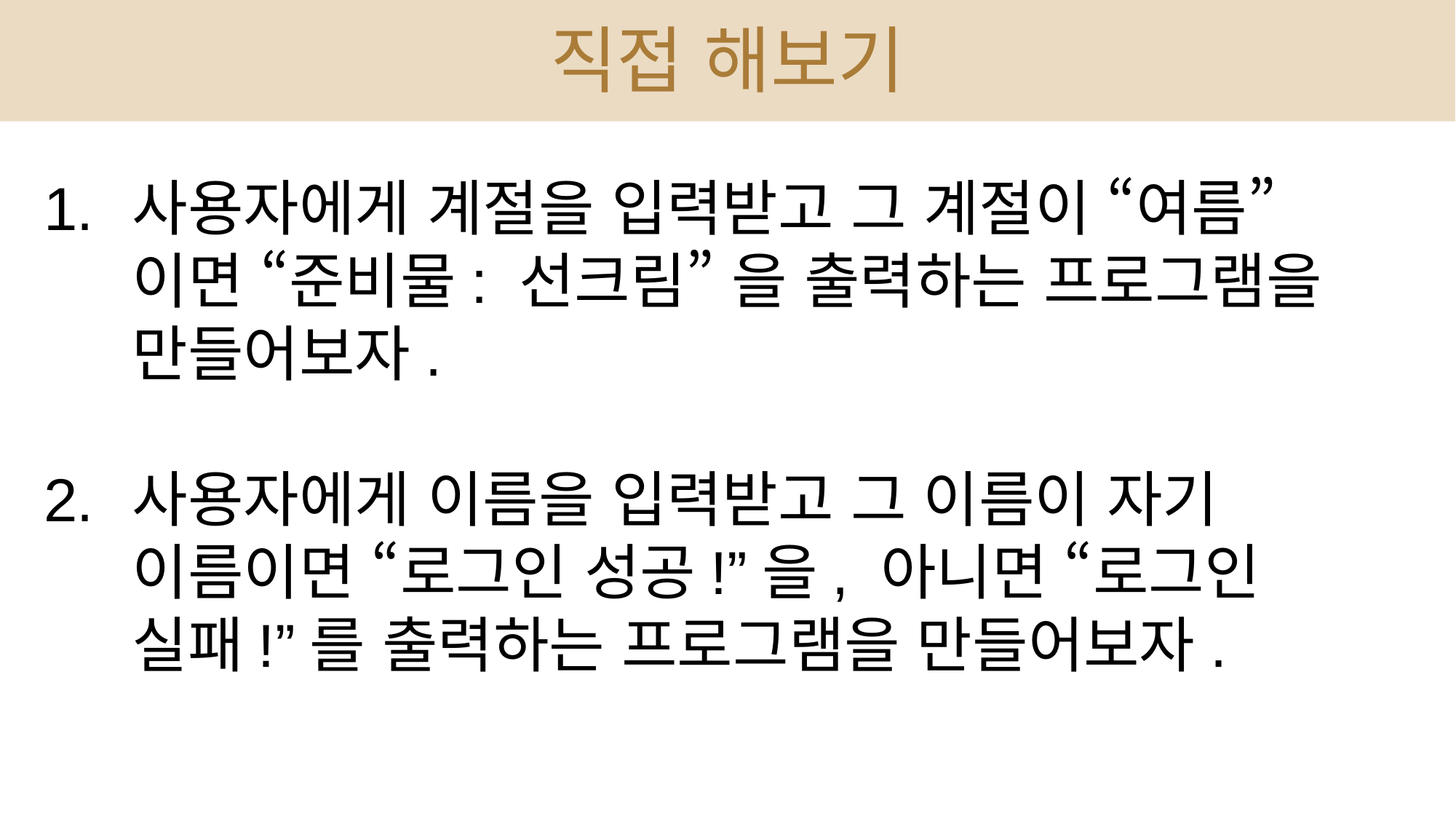

직접 해보기
사용자에게 계절을 입력받고 그 계절이 “여름”이면 “준비물: 선크림” 을 출력하는 프로그램을 만들어보자.

사용자에게 이름을 입력받고 그 이름이 자기 이름이면 “로그인 성공!”을, 아니면 “로그인 실패!”를 출력하는 프로그램을 만들어보자.